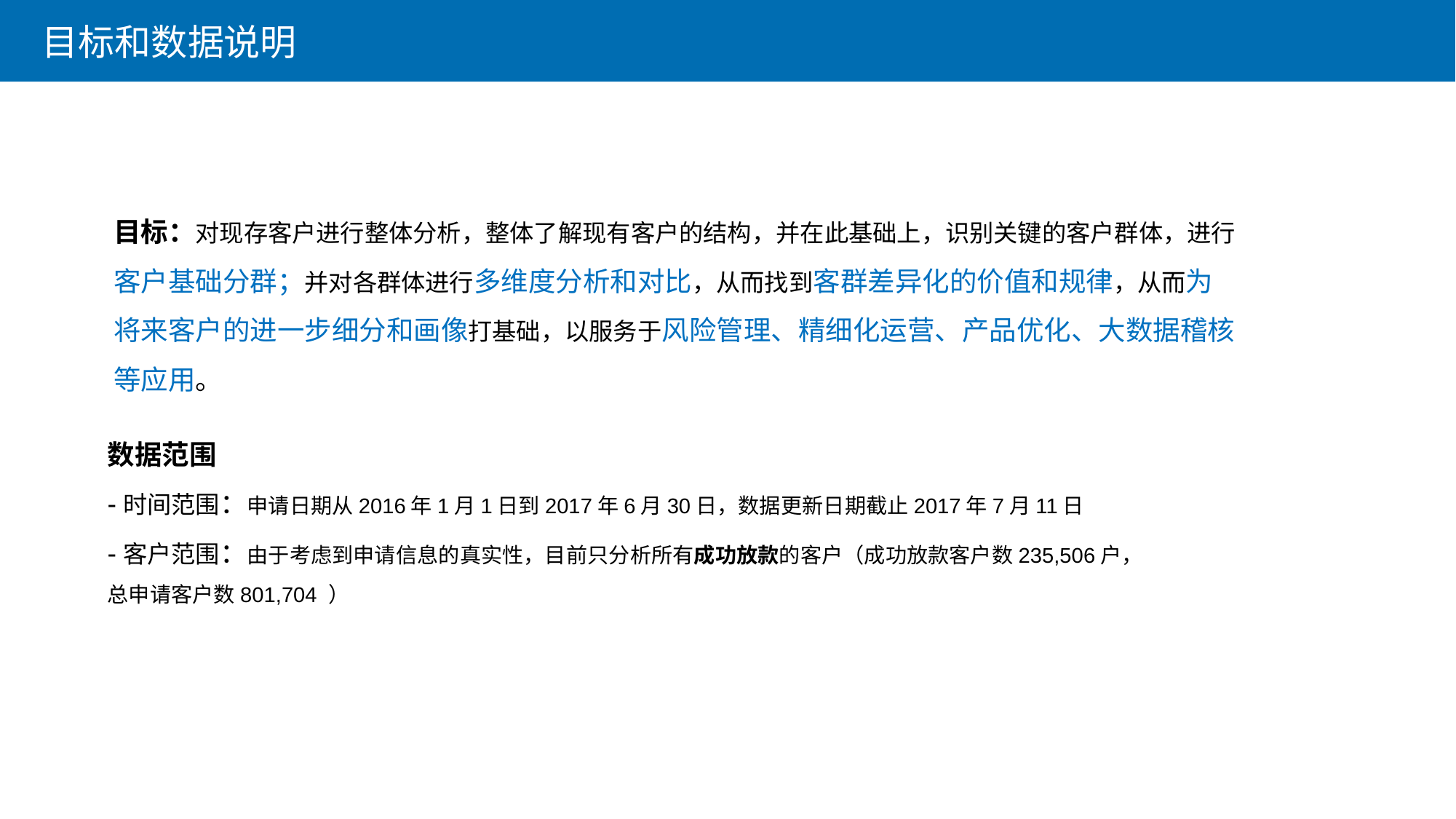

目标和数据说明
目标：对现存客户进行整体分析，整体了解现有客户的结构，并在此基础上，识别关键的客户群体，进行客户基础分群；并对各群体进行多维度分析和对比，从而找到客群差异化的价值和规律，从而为将来客户的进一步细分和画像打基础，以服务于风险管理、精细化运营、产品优化、大数据稽核等应用。
数据范围
-时间范围：申请日期从2016年1月1日到2017年6月30日，数据更新日期截止2017年7月11日
-客户范围：由于考虑到申请信息的真实性，目前只分析所有成功放款的客户（成功放款客户数235,506户，总申请客户数801,704 ）